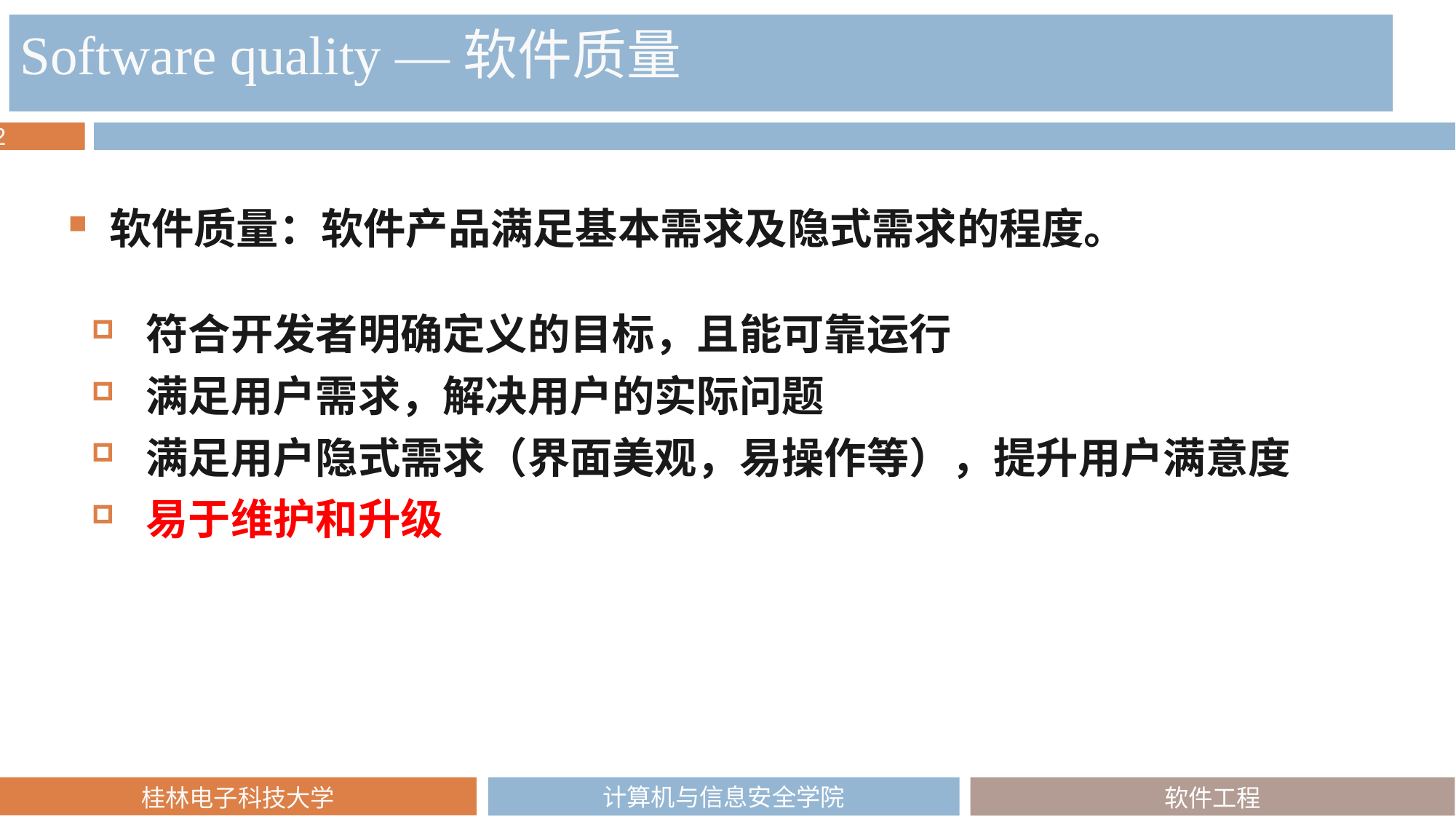

Software quality —软件质量

软件质量：软件产品满足基本需求及隐式需求的程度。
符合开发者明确定义的目标，且能可靠运行
满足用户需求，解决用户的实际问题
满足用户隐式需求（界面美观，易操作等），提升用户满意度
易于维护和升级